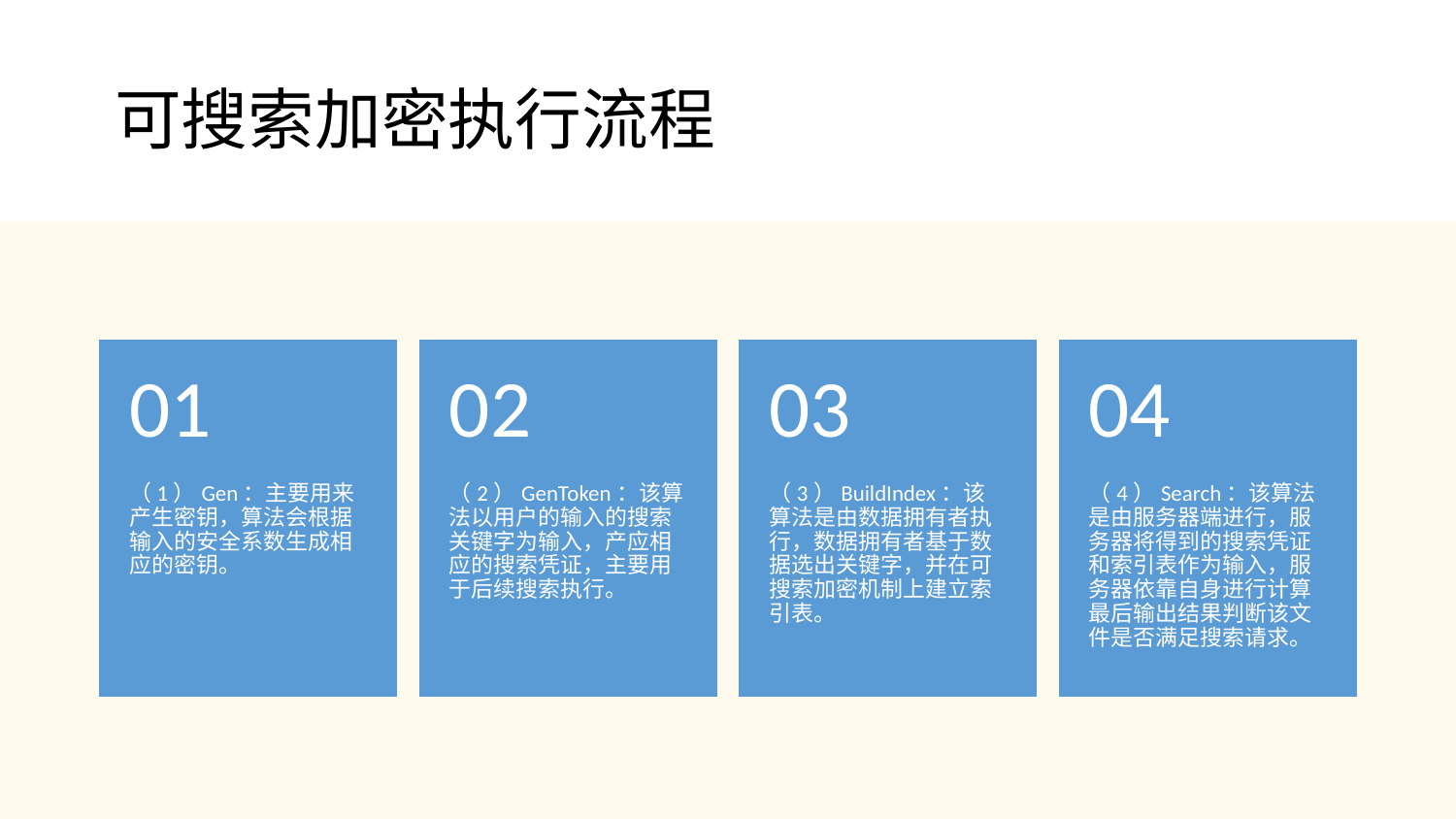

# 可搜索加密执行流程
（1）Gen：主要用来产生密钥，算法会根据输入的安全系数生成相应的密钥。
01
（2）GenToken：该算法以用户的输入的搜索关键字为输入，产应相应的搜索凭证，主要用于后续搜索执行。
02
（3）BuildIndex：该算法是由数据拥有者执行，数据拥有者基于数据选出关键字，并在可搜索加密机制上建立索引表。
03
（4）Search：该算法是由服务器端进行，服务器将得到的搜索凭证和索引表作为输入，服务器依靠自身进行计算最后输出结果判断该文件是否满足搜索请求。
04